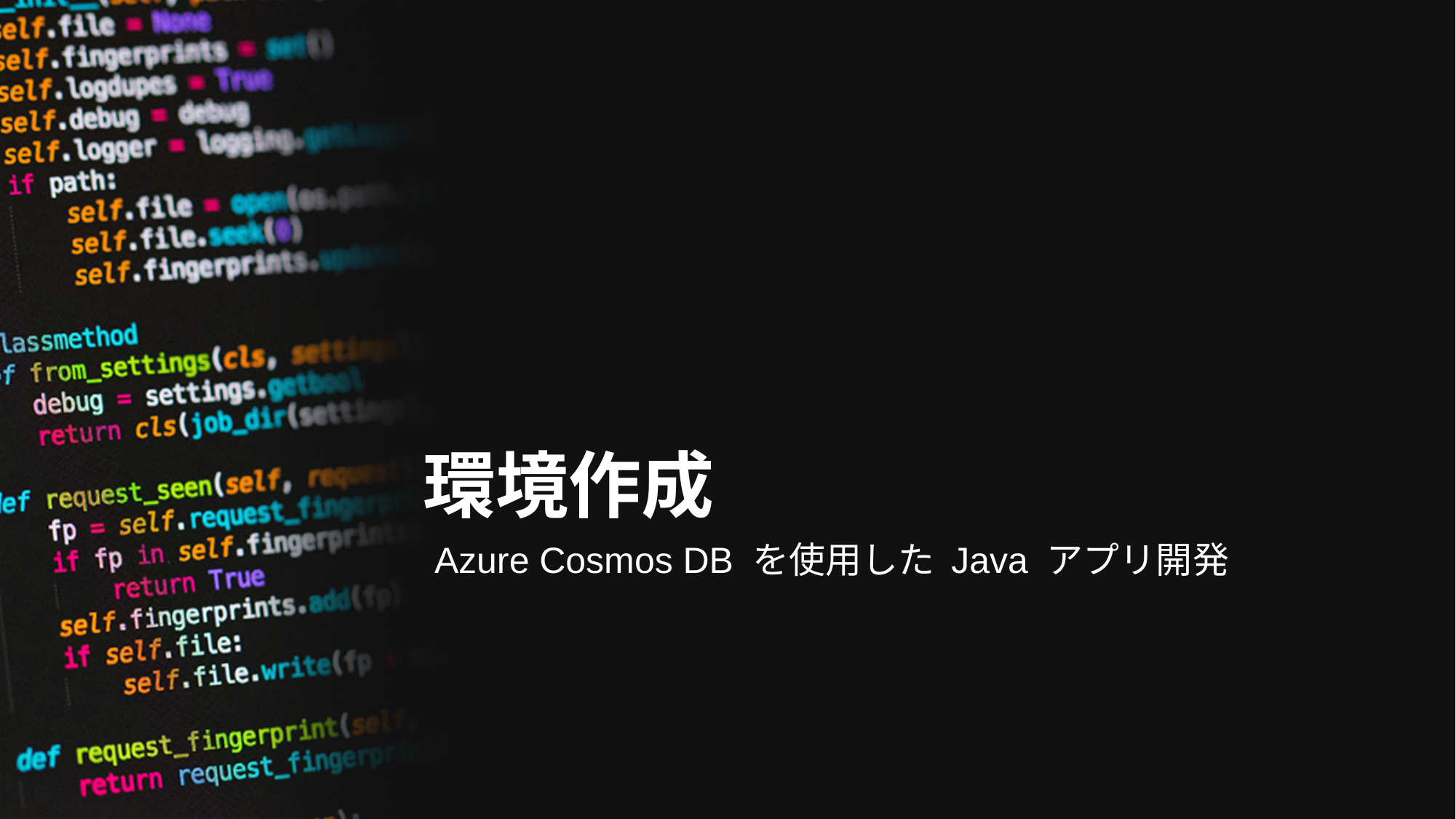

# 環境作成
Azure Cosmos DB を使用した Java アプリ開発